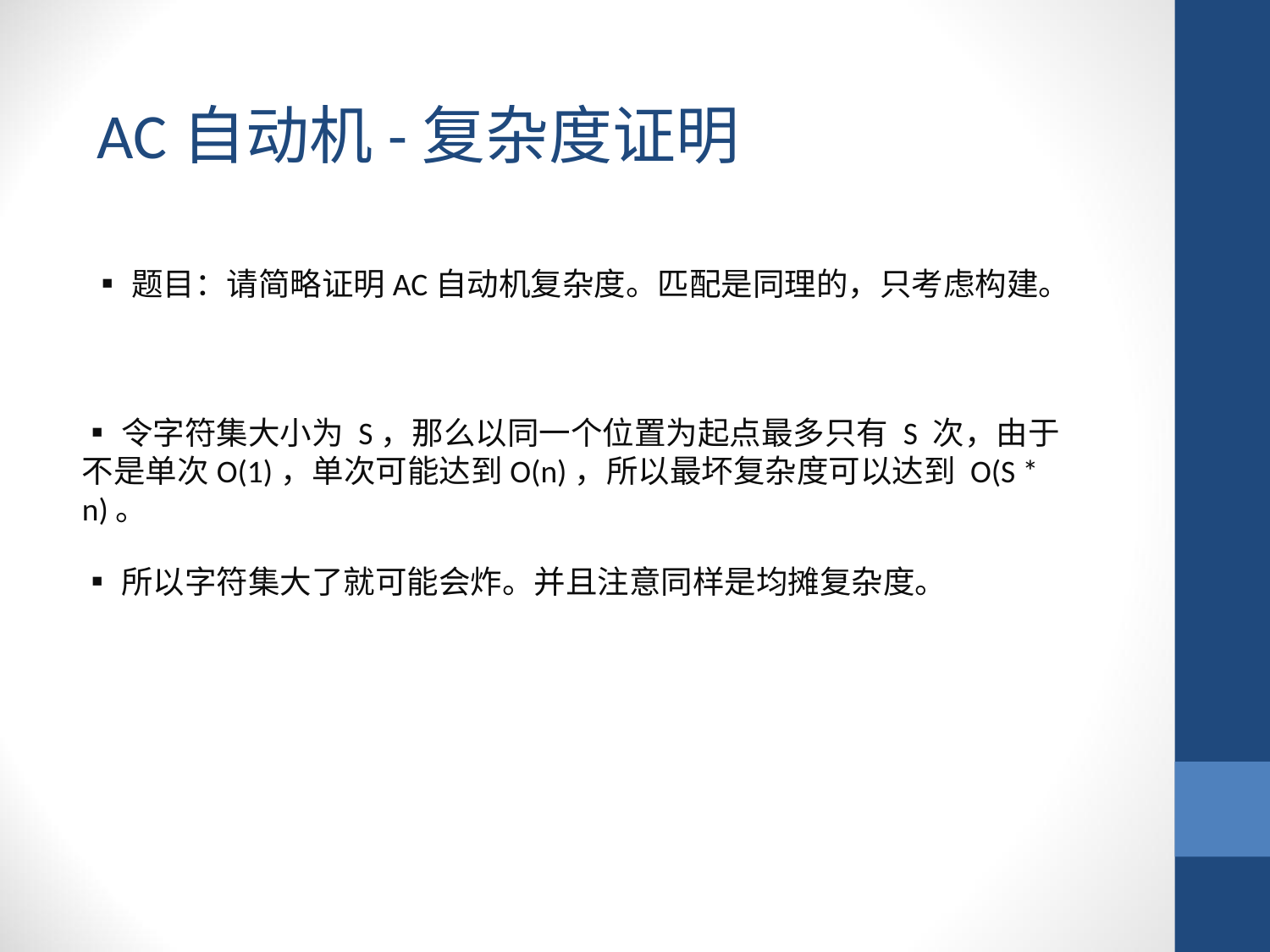

AC自动机-复杂度证明
▪题目：请简略证明AC自动机复杂度。匹配是同理的，只考虑构建。
▪令字符集大小为 S，那么以同一个位置为起点最多只有 S 次，由于不是单次O(1)，单次可能达到O(n)，所以最坏复杂度可以达到 O(S * n)。
▪所以字符集大了就可能会炸。并且注意同样是均摊复杂度。